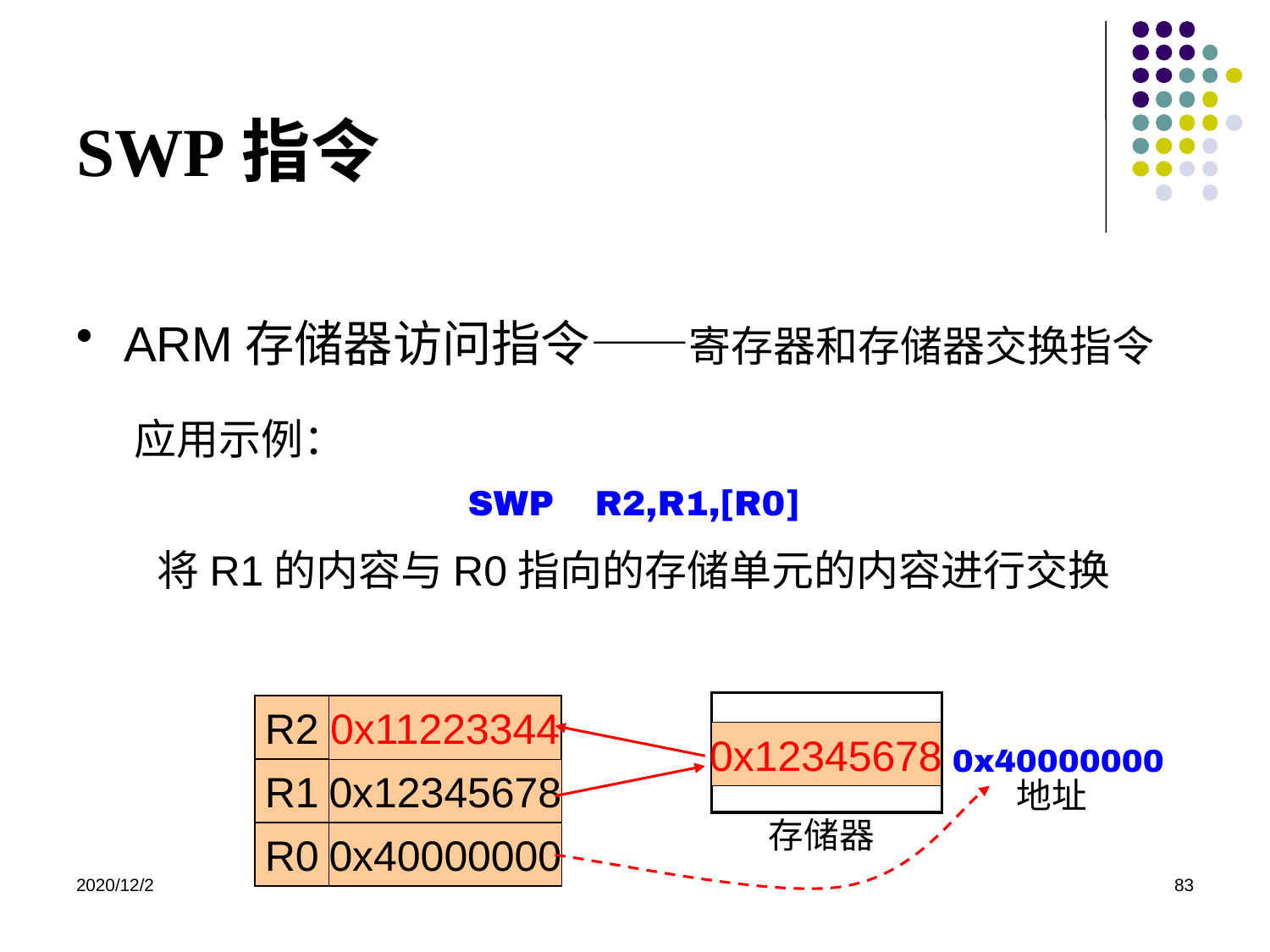

# SWP指令
ARM存储器访问指令——寄存器和存储器交换指令
应用示例：
SWP	R2,R1,[R0]
将R1的内容与R0指向的存储单元的内容进行交换

R2
0x??
0x11223344
0x40000000
R1
0x12345678
地址
存储器
R0
0x40000000
0x11223344
0x12345678

2020/12/2
83